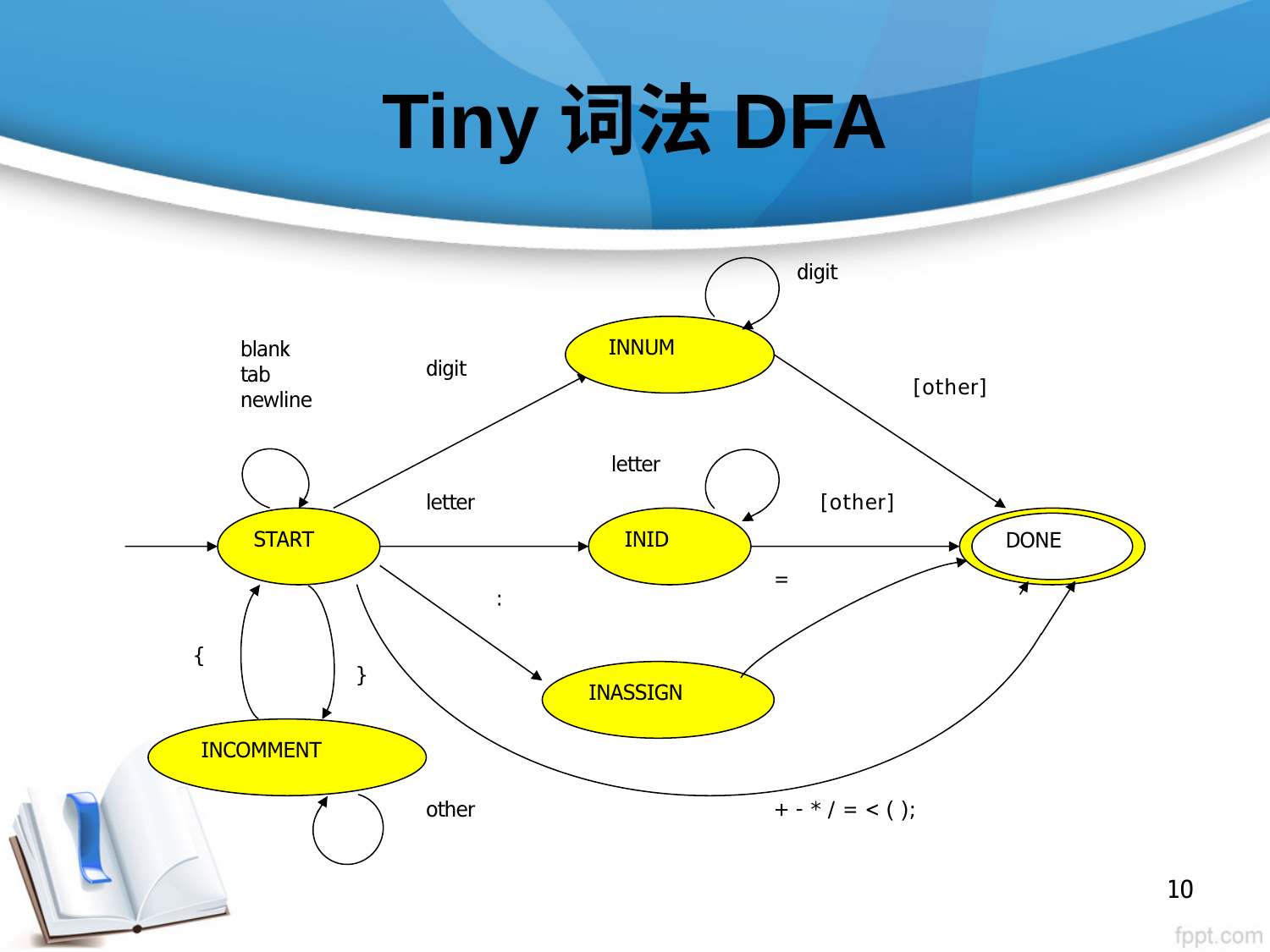

# Tiny词法DFA

digit
INNUM
blank
tab
newline
digit

[other]

letter
letter
[other]
START
INID

DONE

=

:

{
}
INASSIGN
INCOMMENT

other
+ - * / = < ( );
10